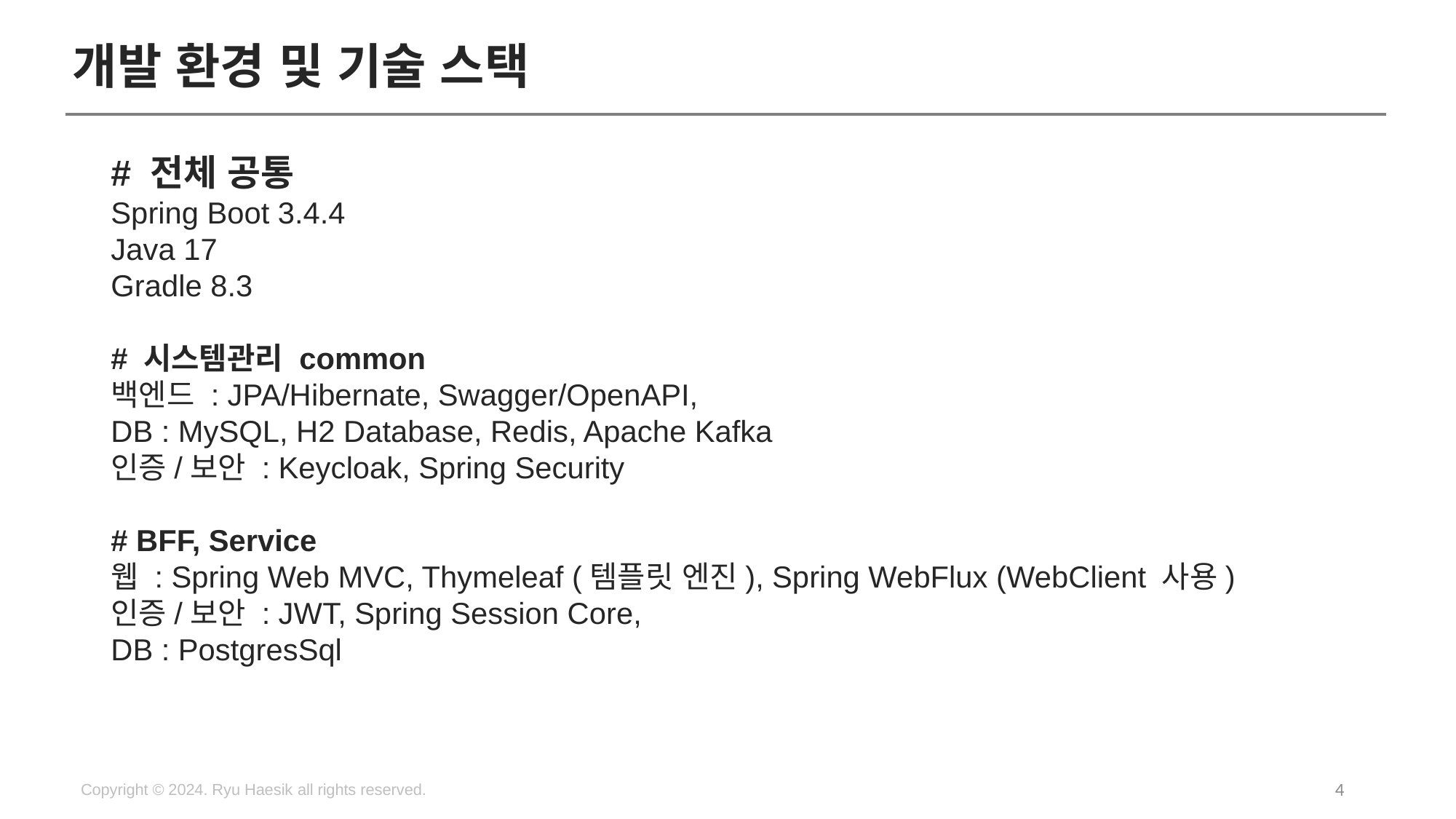

# 개발 환경 및 기술 스택

# 전체 공통
Spring Boot 3.4.4
Java 17
Gradle 8.3

# 시스템관리 common
백엔드 : JPA/Hibernate, Swagger/OpenAPI,
DB : MySQL, H2 Database, Redis, Apache Kafka
인증/보안 : Keycloak, Spring Security

# BFF, Service
웹 : Spring Web MVC, Thymeleaf (템플릿 엔진), Spring WebFlux (WebClient 사용)
인증/보안 : JWT, Spring Session Core,
DB : PostgresSql
4